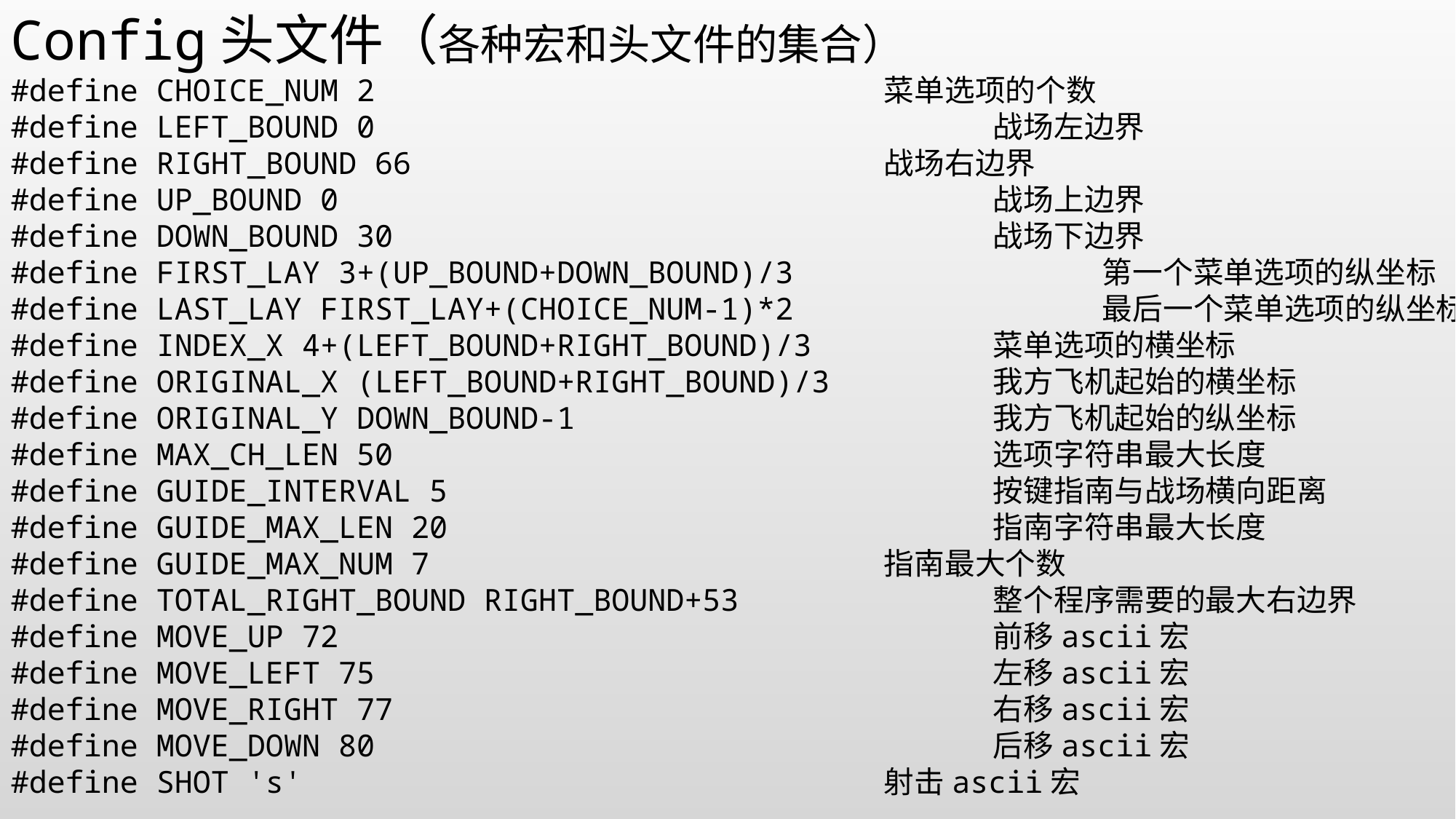

Config头文件（各种宏和头文件的集合）
#define CHOICE_NUM 2  					菜单选项的个数
#define LEFT_BOUND 0						战场左边界
#define RIGHT_BOUND 66					战场右边界
#define UP_BOUND 0						战场上边界
#define DOWN_BOUND 30						战场下边界
#define FIRST_LAY 3+(UP_BOUND+DOWN_BOUND)/3			第一个菜单选项的纵坐标
#define LAST_LAY FIRST_LAY+(CHOICE_NUM-1)*2			最后一个菜单选项的纵坐标
#define INDEX_X 4+(LEFT_BOUND+RIGHT_BOUND)/3		菜单选项的横坐标
#define ORIGINAL_X (LEFT_BOUND+RIGHT_BOUND)/3		我方飞机起始的横坐标
#define ORIGINAL_Y DOWN_BOUND-1				我方飞机起始的纵坐标
#define MAX_CH_LEN 50						选项字符串最大长度
#define GUIDE_INTERVAL 5					按键指南与战场横向距离
#define GUIDE_MAX_LEN 20					指南字符串最大长度
#define GUIDE_MAX_NUM 7					指南最大个数
#define TOTAL_RIGHT_BOUND RIGHT_BOUND+53			整个程序需要的最大右边界
#define MOVE_UP 72						前移ascii宏
#define MOVE_LEFT 75						左移ascii宏
#define MOVE_RIGHT 77						右移ascii宏
#define MOVE_DOWN 80						后移ascii宏
#define SHOT 's'						射击ascii宏